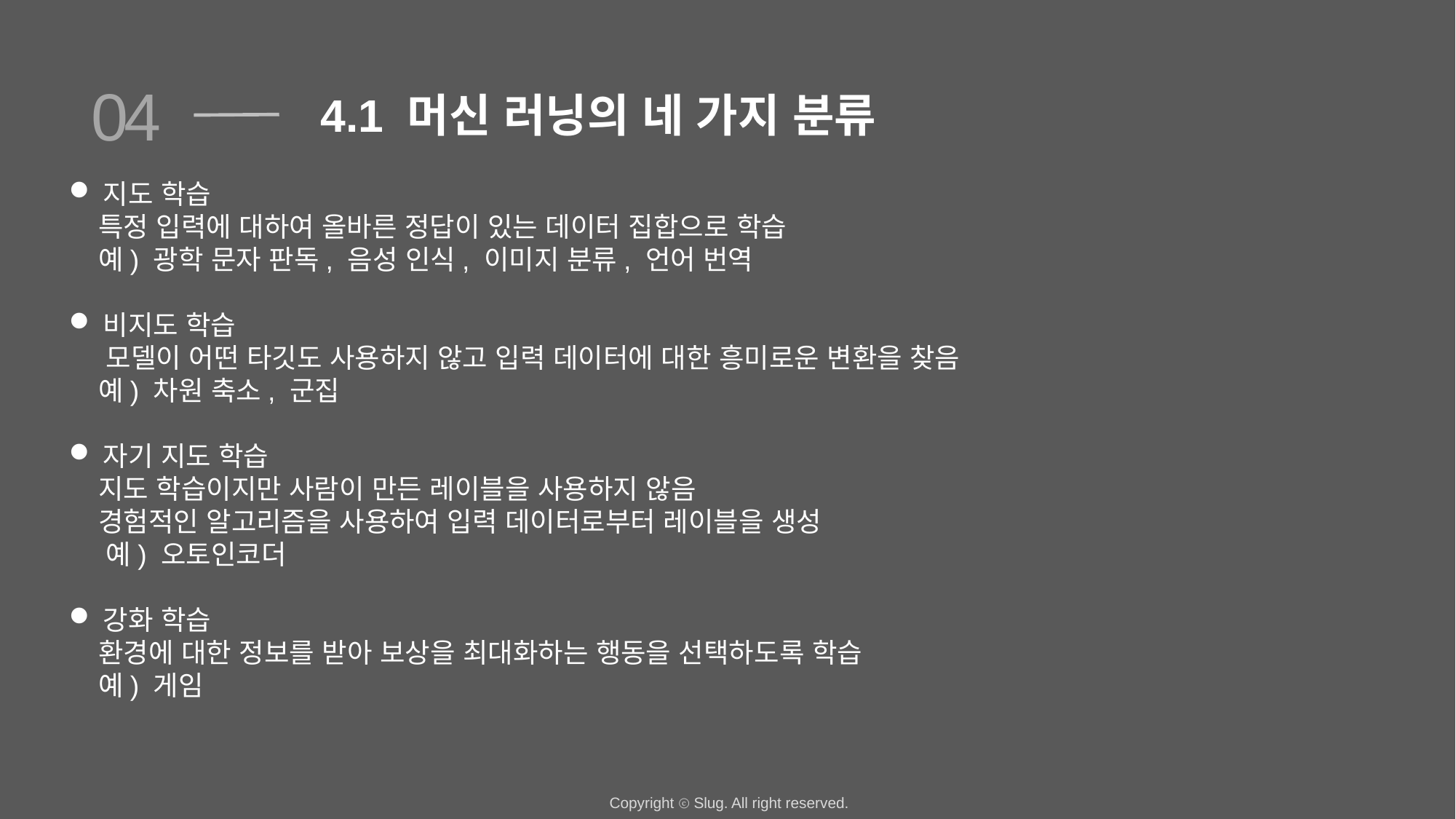

04
4.1 머신 러닝의 네 가지 분류
지도 학습
   특정 입력에 대하여 올바른 정답이 있는 데이터 집합으로 학습
   예) 광학 문자 판독, 음성 인식, 이미지 분류, 언어 번역

비지도 학습
    모델이 어떤 타깃도 사용하지 않고 입력 데이터에 대한 흥미로운 변환을 찾음
   예) 차원 축소, 군집

자기 지도 학습
   지도 학습이지만 사람이 만든 레이블을 사용하지 않음
   경험적인 알고리즘을 사용하여 입력 데이터로부터 레이블을 생성
    예) 오토인코더

강화 학습
   환경에 대한 정보를 받아 보상을 최대화하는 행동을 선택하도록 학습
   예) 게임

Copyright ⓒ Slug. All right reserved.